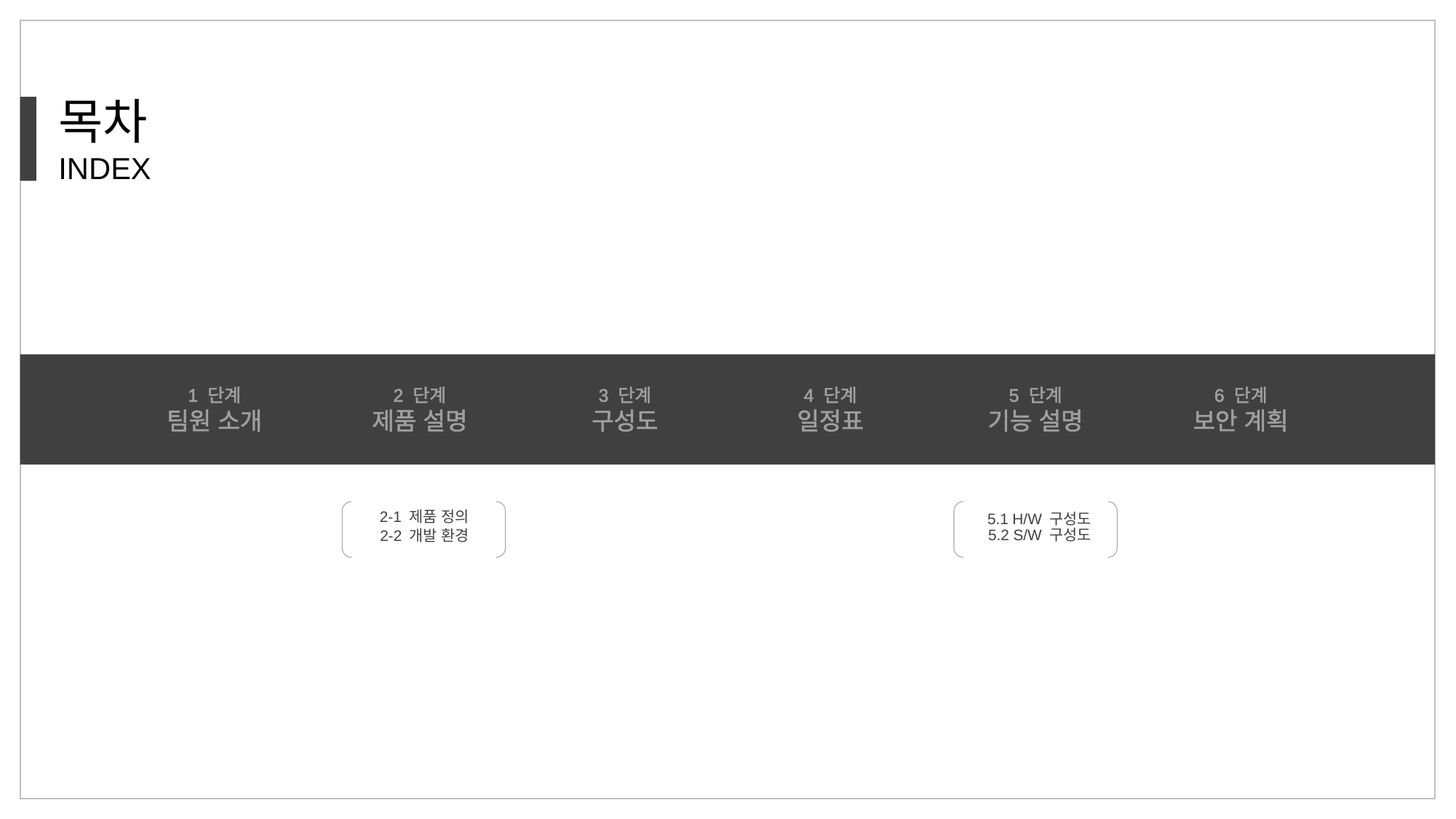

목차
INDEX

1 단계
팀원 소개
2 단계
제품 설명
3 단계
구성도
4 단계
일정표
5 단계
기능 설명
6 단계
보안 계획
2-1 제품 정의

2-2 개발 환경

5.1 H/W 구성도
5.2 S/W 구성도